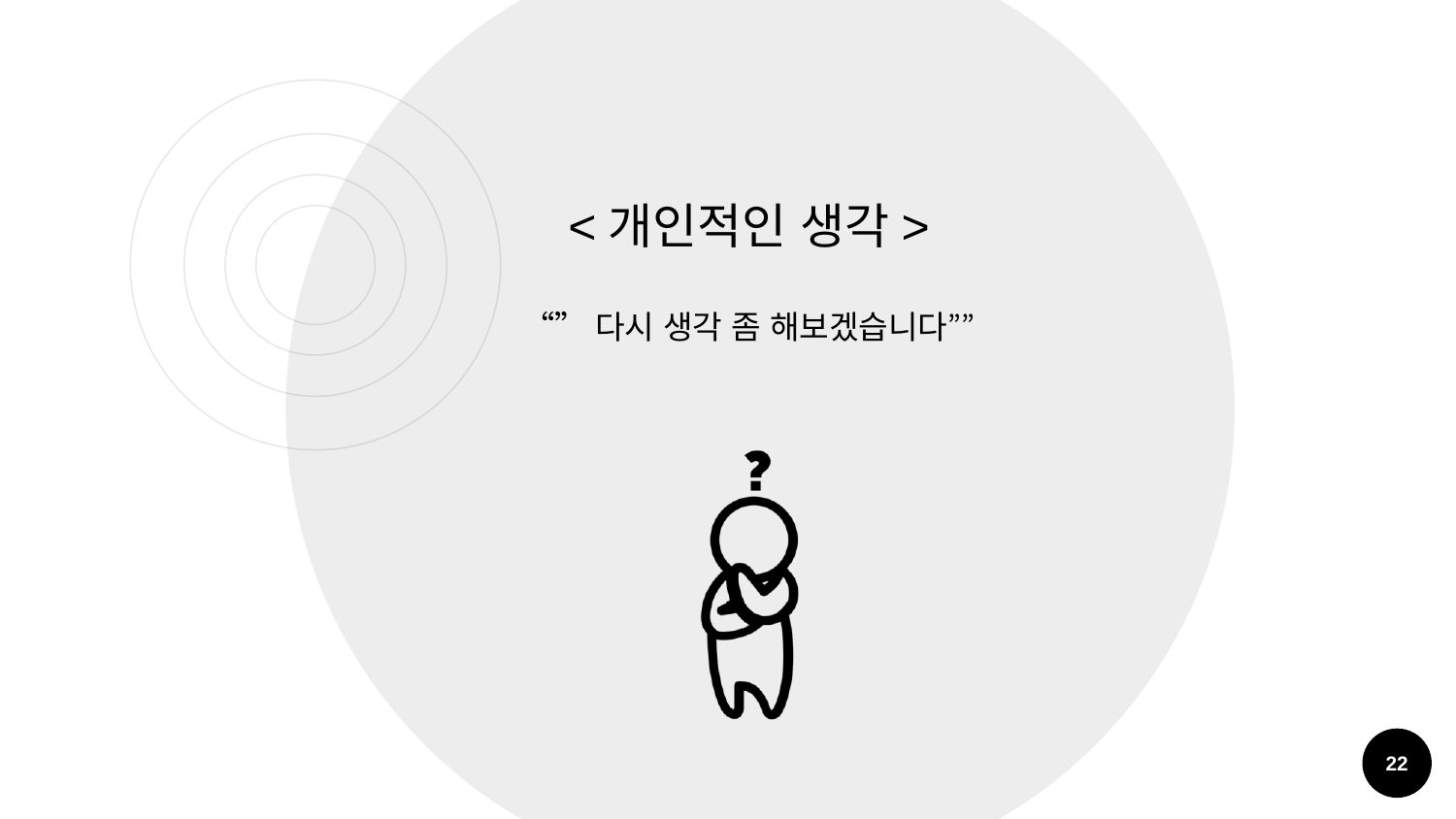

<개인적인 생각>
“”다시 생각 좀 해보겠습니다””

22